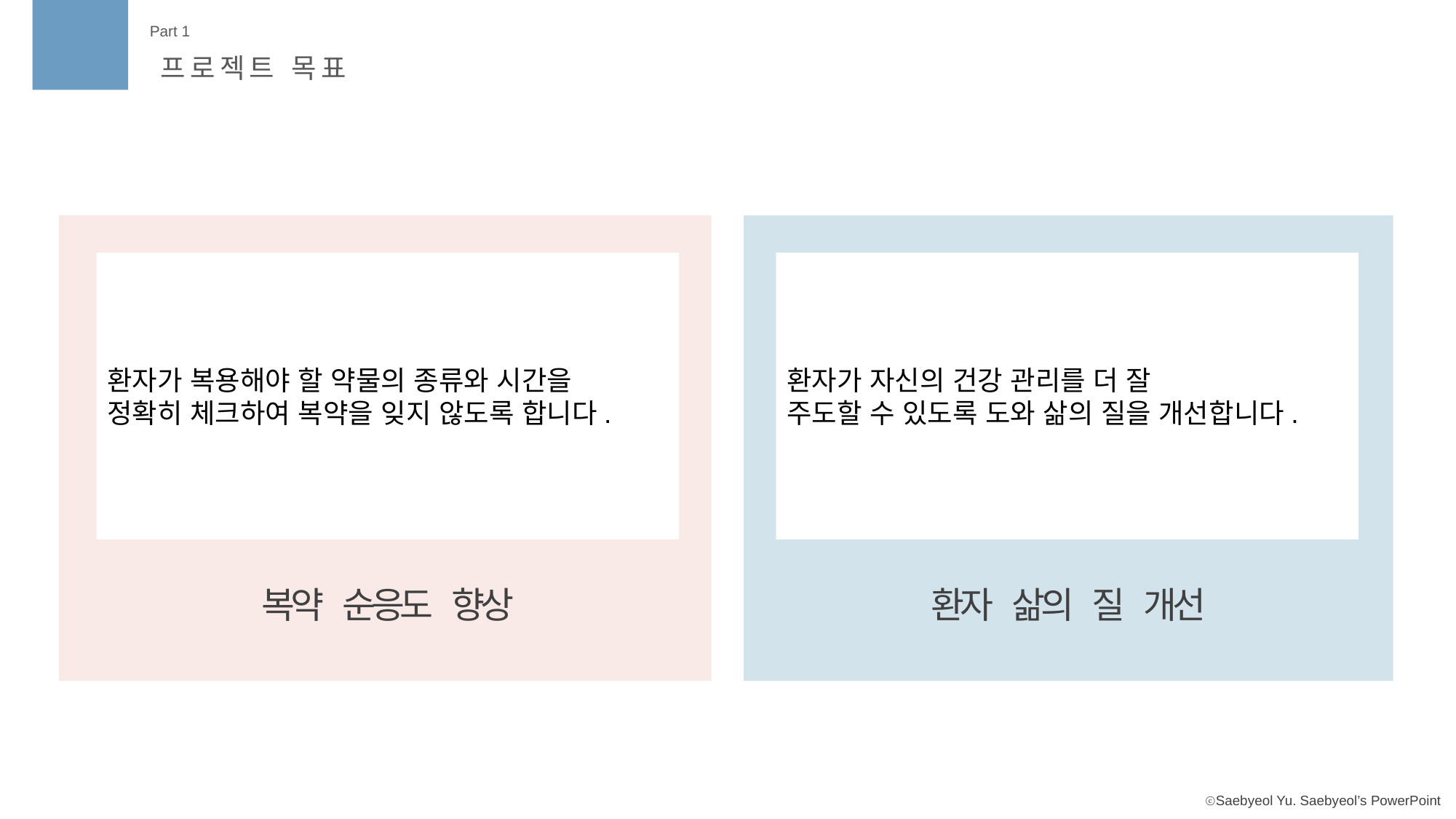

Part 1
프로젝트 목표

환자가 복용해야 할 약물의 종류와 시간을
정확히 체크하여 복약을 잊지 않도록 합니다.
환자가 자신의 건강 관리를 더 잘
주도할 수 있도록 도와 삶의 질을 개선합니다.
환자    삶의    질    개선
복약    순응도    향상